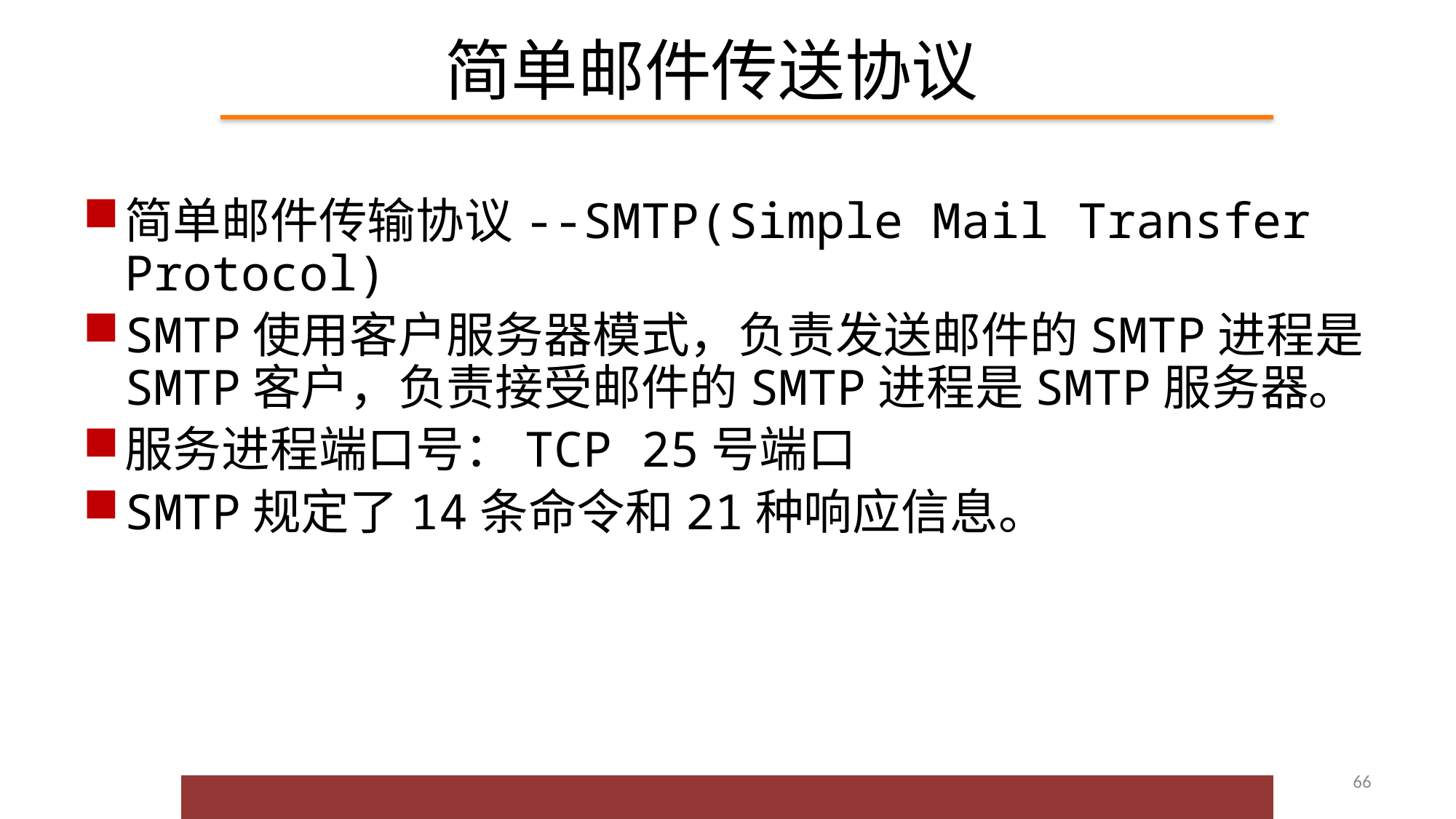

# 简单邮件传送协议
简单邮件传输协议--SMTP(Simple Mail Transfer Protocol)
SMTP使用客户服务器模式，负责发送邮件的SMTP进程是SMTP客户，负责接受邮件的SMTP进程是SMTP服务器。
服务进程端口号：TCP 25号端口
SMTP规定了14条命令和21种响应信息。
66